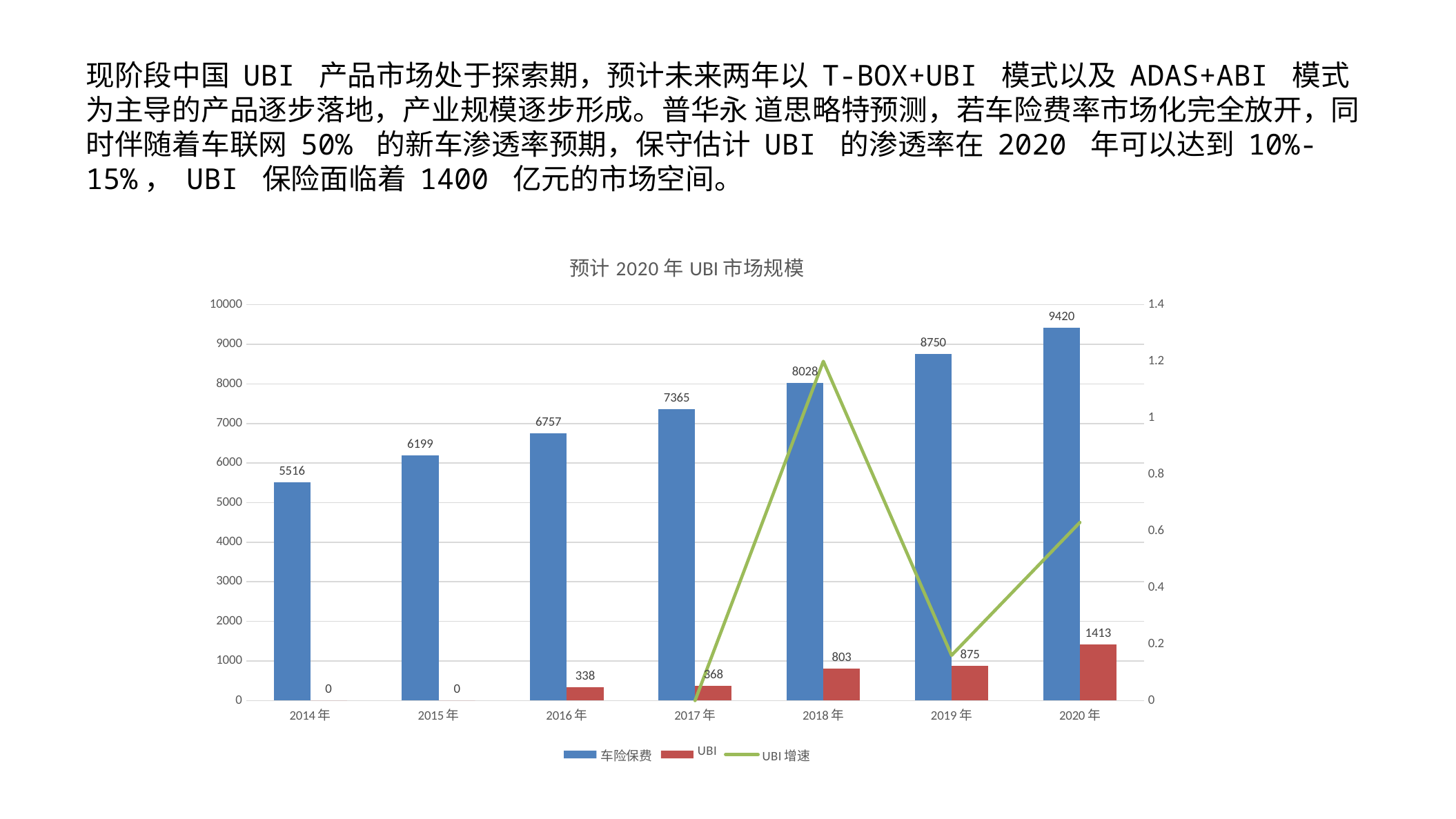

现阶段中国 UBI 产品市场处于探索期，预计未来两年以 T-BOX+UBI 模式以及 ADAS+ABI 模式为主导的产品逐步落地，产业规模逐步形成。普华永 道思略特预测，若车险费率市场化完全放开，同时伴随着车联网 50% 的新车渗透率预期，保守估计 UBI 的渗透率在 2020 年可以达到 10%-15%， UBI 保险面临着 1400 亿元的市场空间。

### Chart: 预计2020年UBI市场规模

| Category | 车险保费 | UBI | UBI增速 |
|---|---|---|---|
| 2014年 | 5516.0 | 0.0 | None |
| 2015年 | 6199.0 | 0.0 | None |
| 2016年 | 6757.0 | 338.0 | None |
| 2017年 | 7365.0 | 368.0 | 0.0 |
| 2018年 | 8028.0 | 803.0 | 1.2 |
| 2019年 | 8750.0 | 875.0 | 0.16 |
| 2020年 | 9420.0 | 1413.0 | 0.63 |